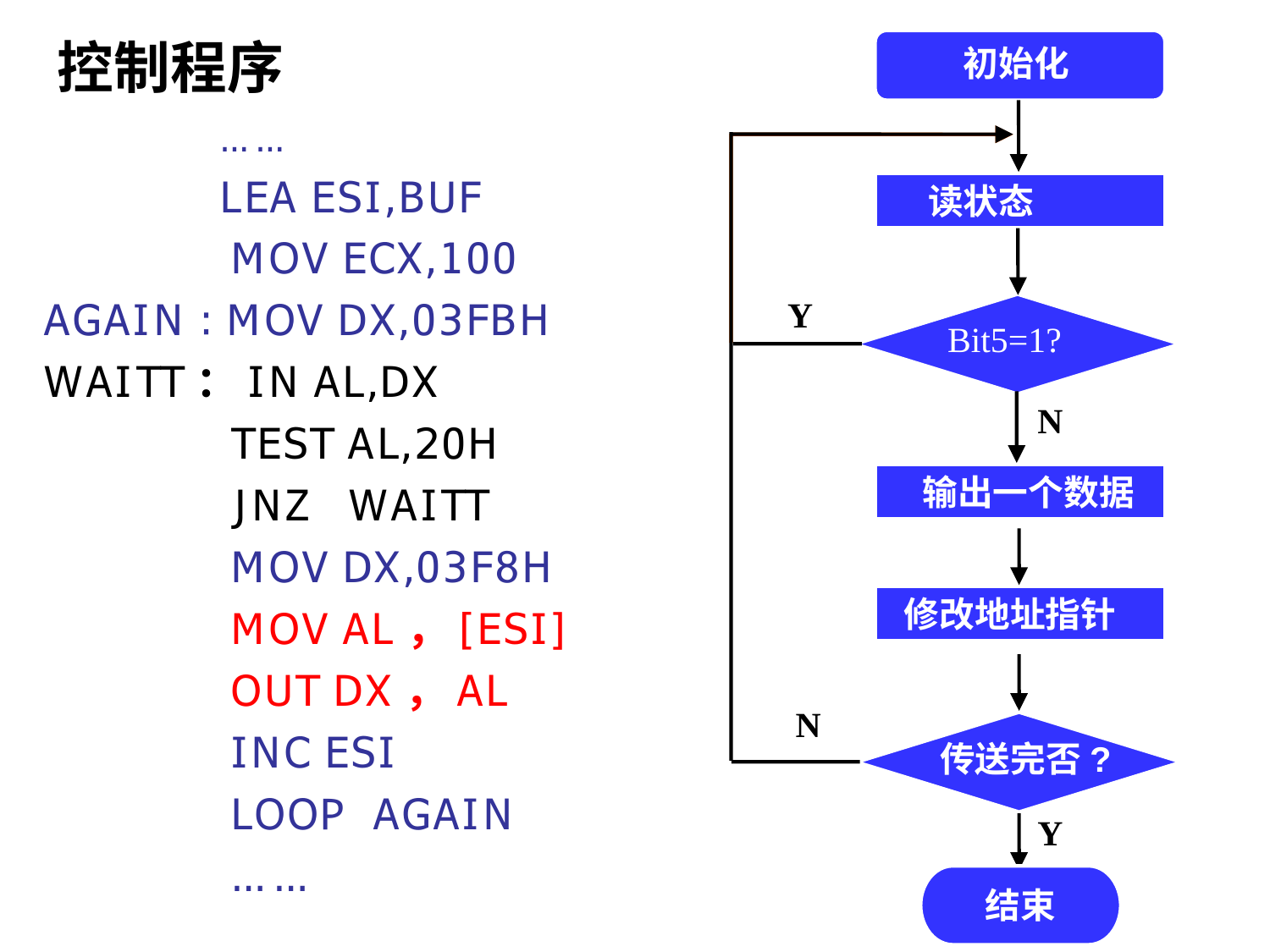

控制程序

 初始化

                 ……
                 LEA ESI,BUF
               MOV ECX,100
AGAIN : MOV DX,03FBH
WAITT：IN AL,DX
               TEST AL,20H
               JNZ   WAITT
               MOV DX,03F8H
               MOV AL，[ESI]
               OUT DX，AL
               INC ESI
               LOOP  AGAIN
               ……

    读状态

Y

Bit5=1?

N

 输出一个数据

 修改地址指针

N

传送完否?

Y

结束